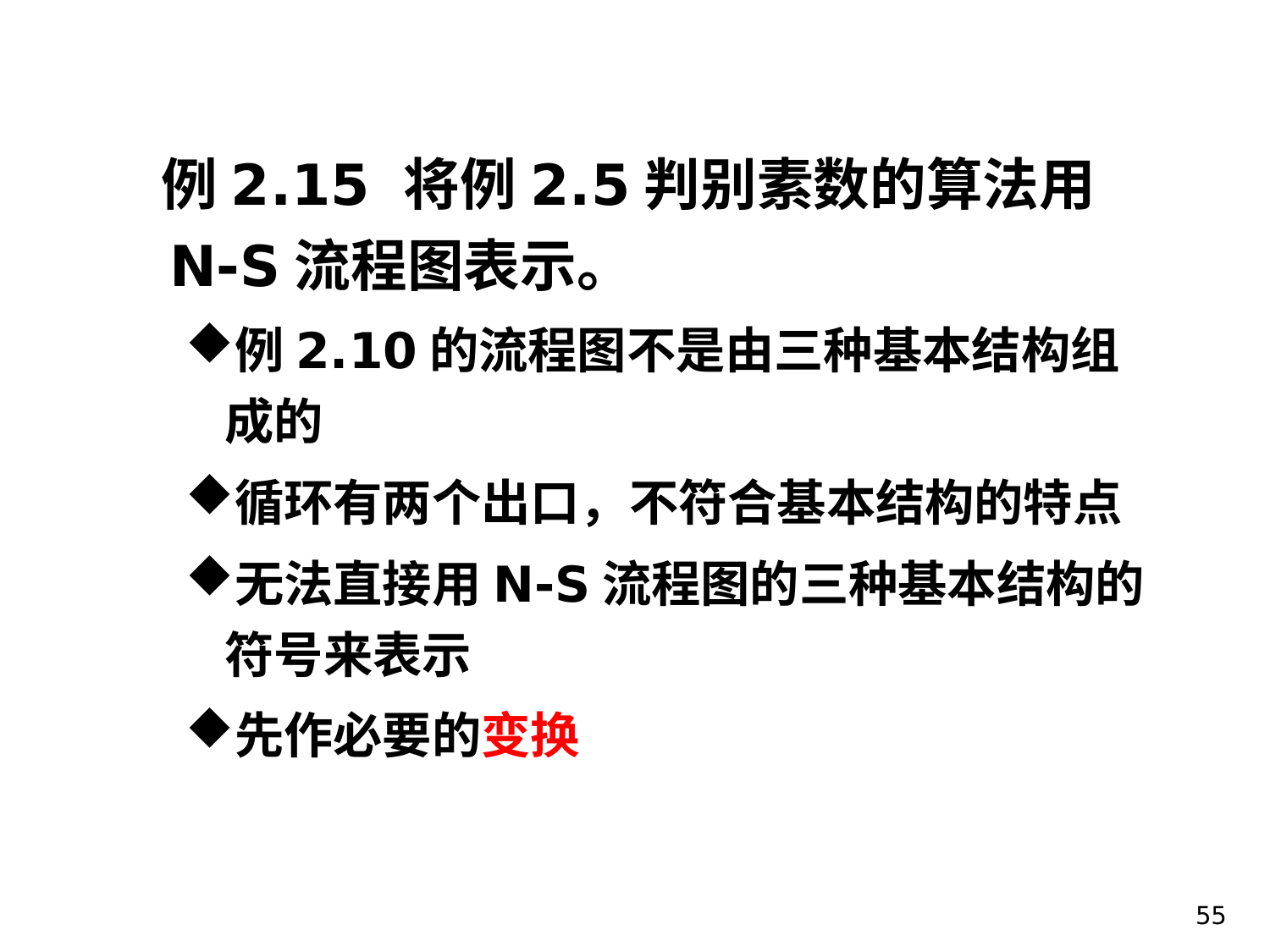

例2.15 将例2.5判别素数的算法用N-S流程图表示。
例2.10的流程图不是由三种基本结构组成的
循环有两个出口，不符合基本结构的特点
无法直接用N-S流程图的三种基本结构的符号来表示
先作必要的变换
55